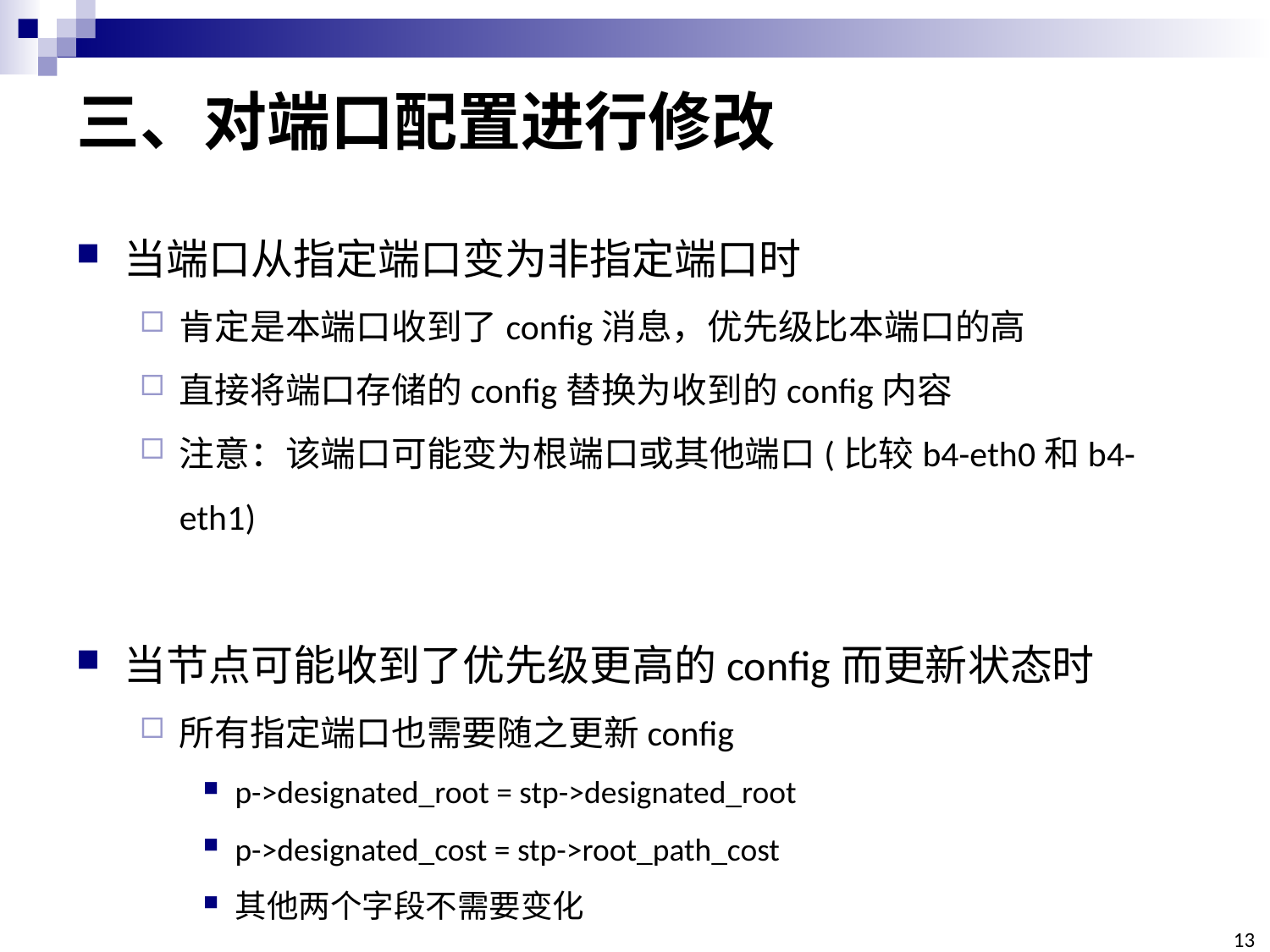

# 三、对端口配置进行修改
当端口从指定端口变为非指定端口时
肯定是本端口收到了config消息，优先级比本端口的高
直接将端口存储的config替换为收到的config内容
注意：该端口可能变为根端口或其他端口(比较b4-eth0和b4-eth1)

当节点可能收到了优先级更高的config而更新状态时
所有指定端口也需要随之更新config
p->designated_root = stp->designated_root
p->designated_cost = stp->root_path_cost
其他两个字段不需要变化
13